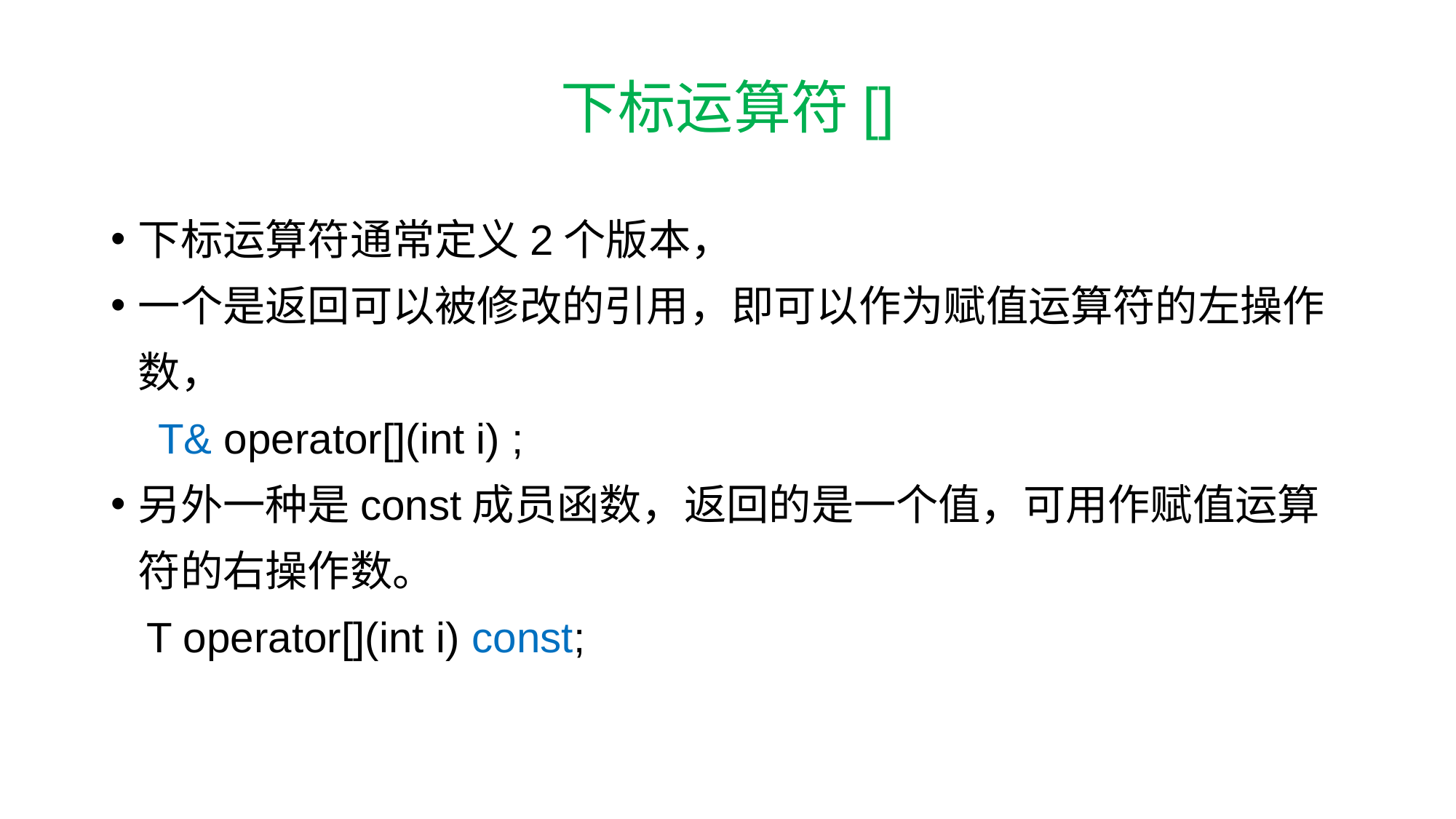

# 下标运算符[]
下标运算符通常定义2个版本，
一个是返回可以被修改的引用，即可以作为赋值运算符的左操作数，
    T& operator[](int i) ;
另外一种是const成员函数，返回的是一个值，可用作赋值运算符的右操作数。
   T operator[](int i) const;